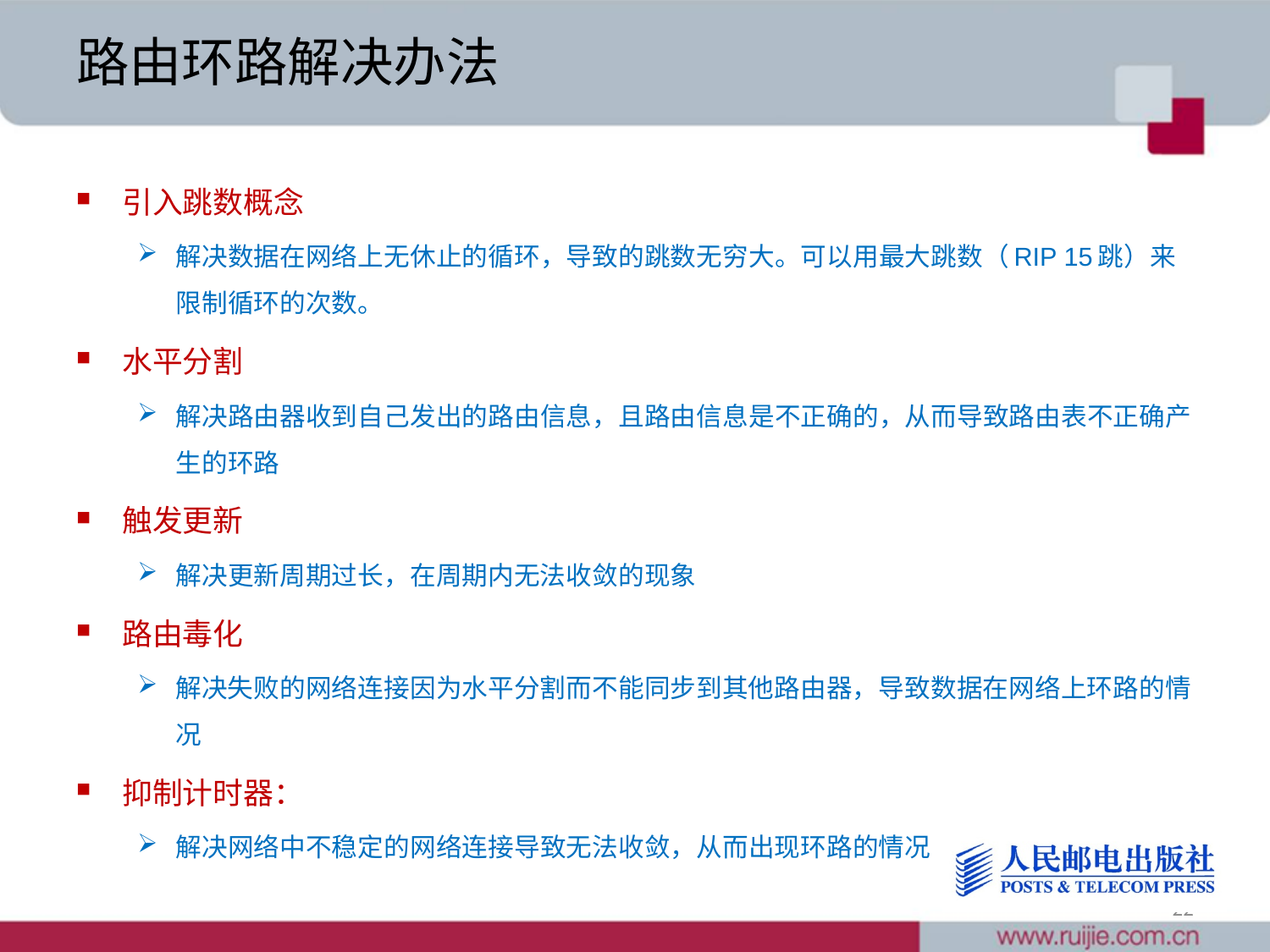

# 路由环路解决办法
引入跳数概念
解决数据在网络上无休止的循环，导致的跳数无穷大。可以用最大跳数（RIP 15跳）来限制循环的次数。
水平分割
解决路由器收到自己发出的路由信息，且路由信息是不正确的，从而导致路由表不正确产生的环路
触发更新
解决更新周期过长，在周期内无法收敛的现象
路由毒化
解决失败的网络连接因为水平分割而不能同步到其他路由器，导致数据在网络上环路的情况
抑制计时器：
解决网络中不稳定的网络连接导致无法收敛，从而出现环路的情况
22